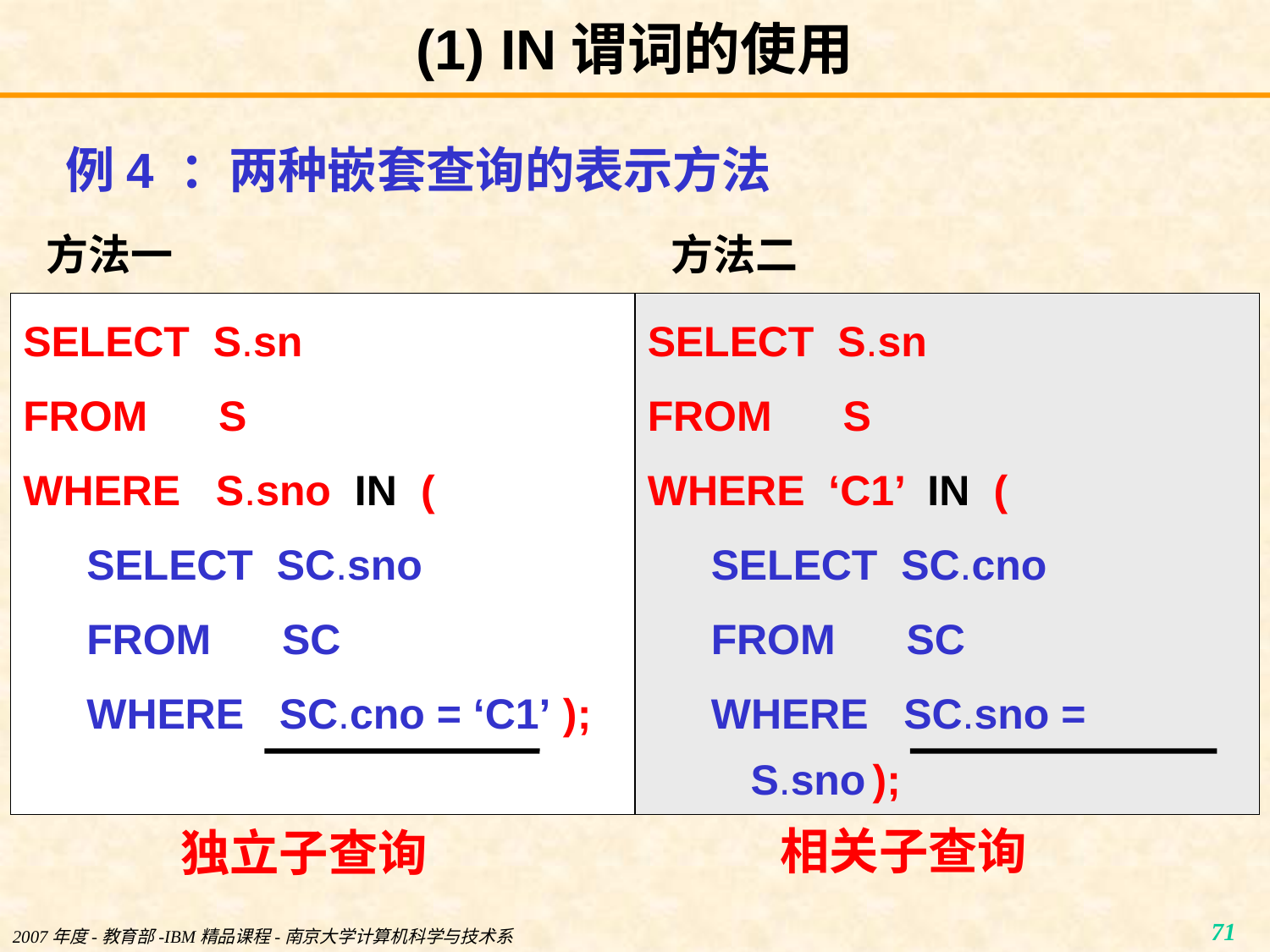

# (1) IN谓词的使用
例4 ：两种嵌套查询的表示方法
方法一
SELECT  S.sn
FROM      S
WHERE   S.sno  IN  (
SELECT  SC.sno
FROM      SC
WHERE   SC.cno = ‘C1’ );
方法二
SELECT  S.sn
FROM      S
WHERE  ‘C1’  IN  (
SELECT  SC.cno
FROM      SC
WHERE   SC.sno = S.sno );

相关子查询
独立子查询
71
2007年度-教育部-IBM精品课程-南京大学计算机科学与技术系